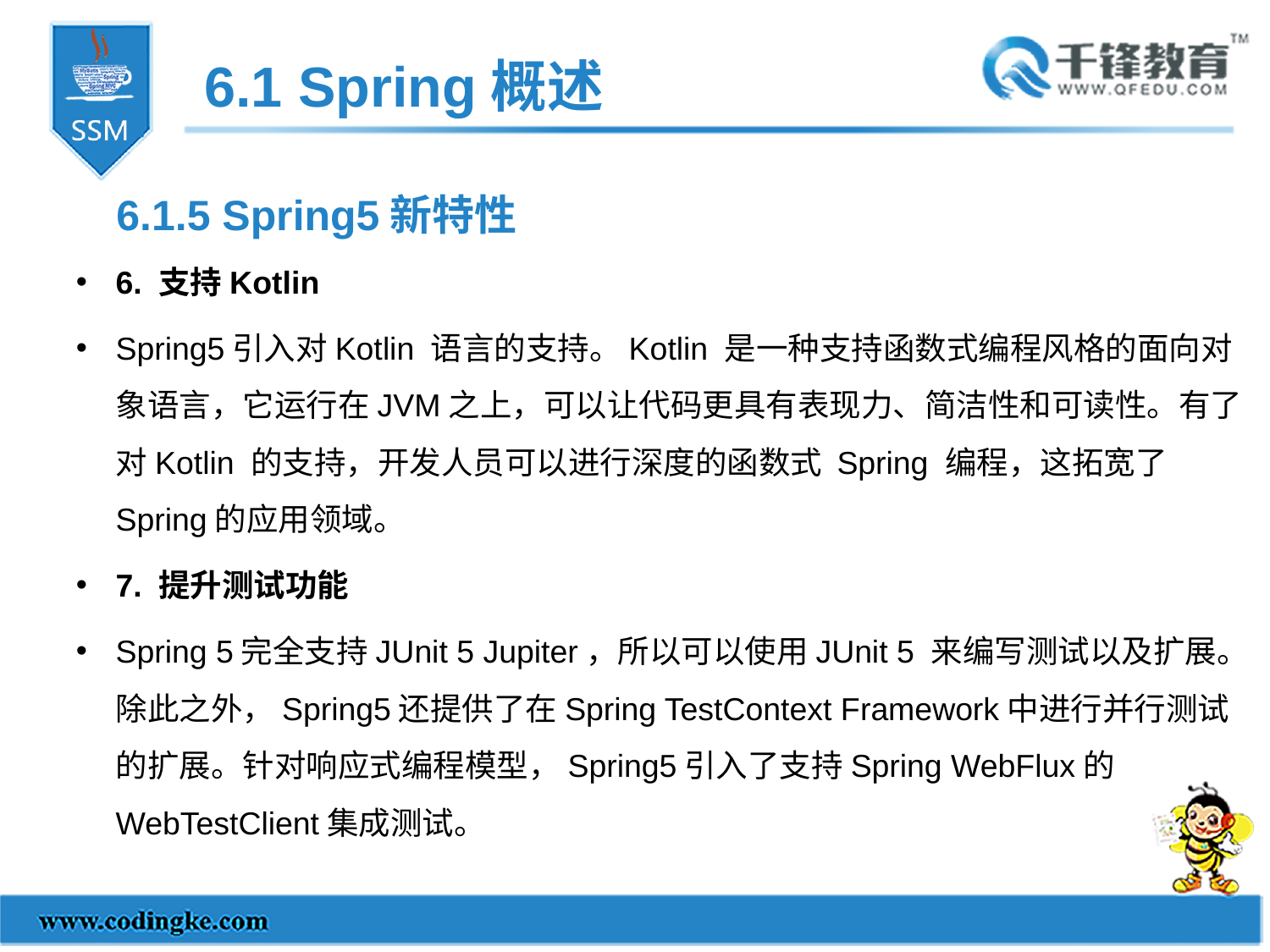

6.1 Spring概述
6.1.5 Spring5新特性
6. 支持Kotlin
Spring5引入对Kotlin 语言的支持。Kotlin 是一种支持函数式编程风格的面向对象语言，它运行在JVM之上，可以让代码更具有表现力、简洁性和可读性。有了对Kotlin 的支持，开发人员可以进行深度的函数式 Spring 编程，这拓宽了Spring的应用领域。
7. 提升测试功能
Spring 5完全支持JUnit 5 Jupiter，所以可以使用JUnit 5 来编写测试以及扩展。除此之外，Spring5还提供了在Spring TestContext Framework中进行并行测试的扩展。针对响应式编程模型，Spring5引入了支持Spring WebFlux的WebTestClient集成测试。